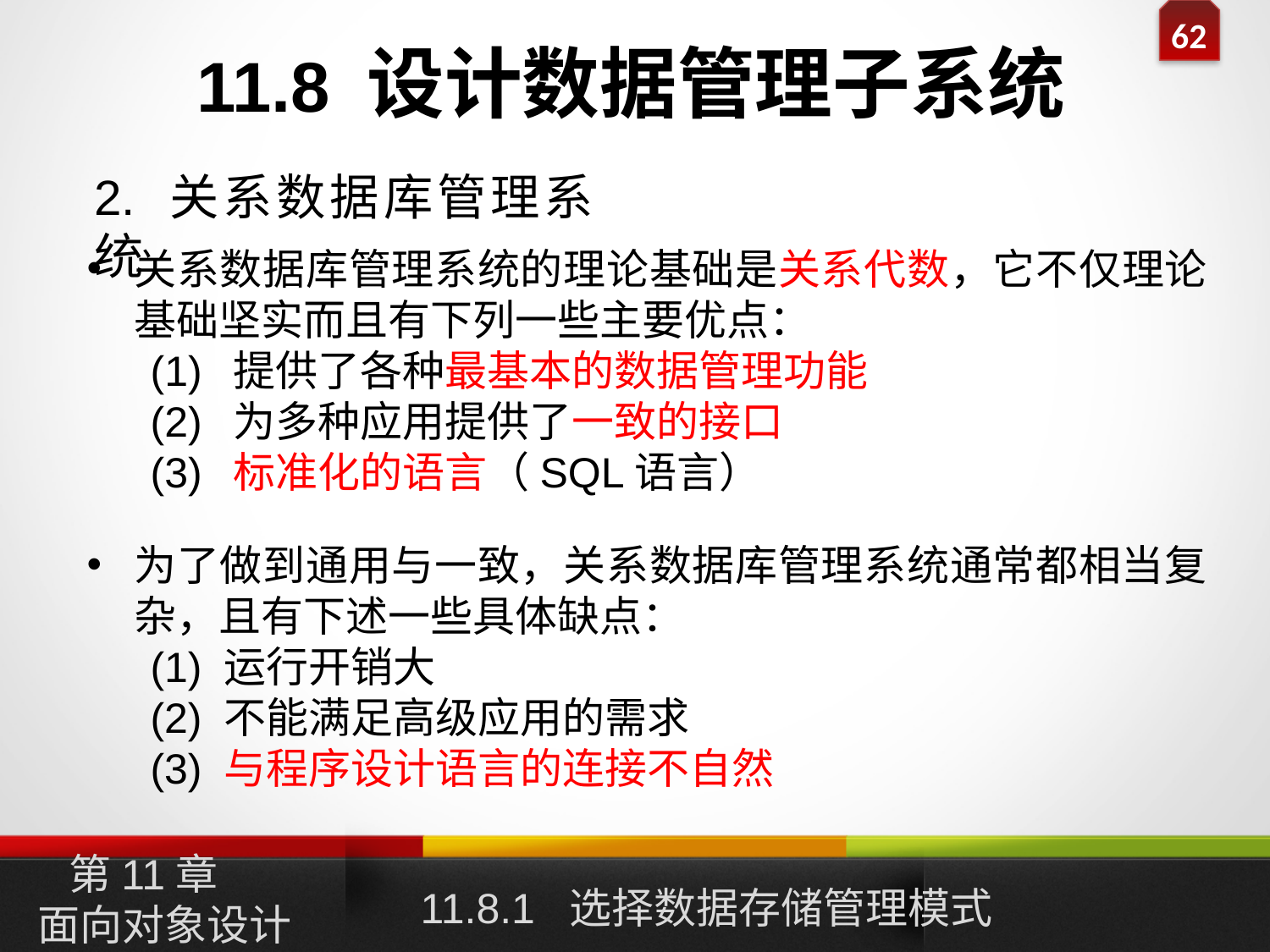

# 11.8 设计数据管理子系统
2. 关系数据库管理系统
关系数据库管理系统的理论基础是关系代数，它不仅理论基础坚实而且有下列一些主要优点：
 提供了各种最基本的数据管理功能
 为多种应用提供了一致的接口
 标准化的语言（SQL语言）

为了做到通用与一致，关系数据库管理系统通常都相当复杂，且有下述一些具体缺点：
(1) 运行开销大
(2) 不能满足高级应用的需求
(3) 与程序设计语言的连接不自然
11.8.1  选择数据存储管理模式